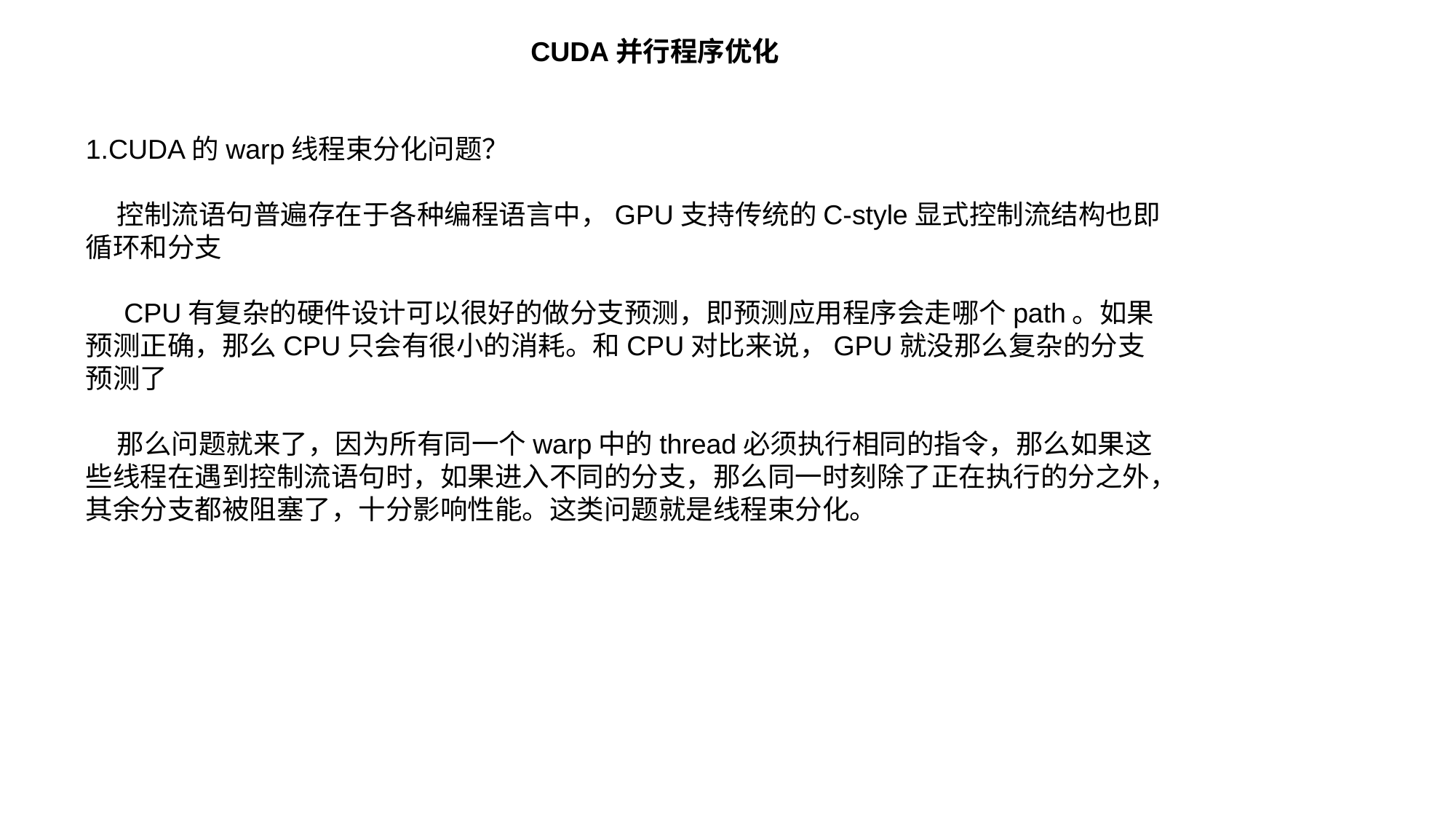

CUDA并行程序优化

1.CUDA的warp线程束分化问题？

    控制流语句普遍存在于各种编程语言中，GPU支持传统的C-style显式控制流结构也即循环和分支

     CPU有复杂的硬件设计可以很好的做分支预测，即预测应用程序会走哪个path。如果预测正确，那么CPU只会有很小的消耗。和CPU对比来说，GPU就没那么复杂的分支预测了

    那么问题就来了，因为所有同一个warp中的thread必须执行相同的指令，那么如果这些线程在遇到控制流语句时，如果进入不同的分支，那么同一时刻除了正在执行的分之外，其余分支都被阻塞了，十分影响性能。这类问题就是线程束分化。